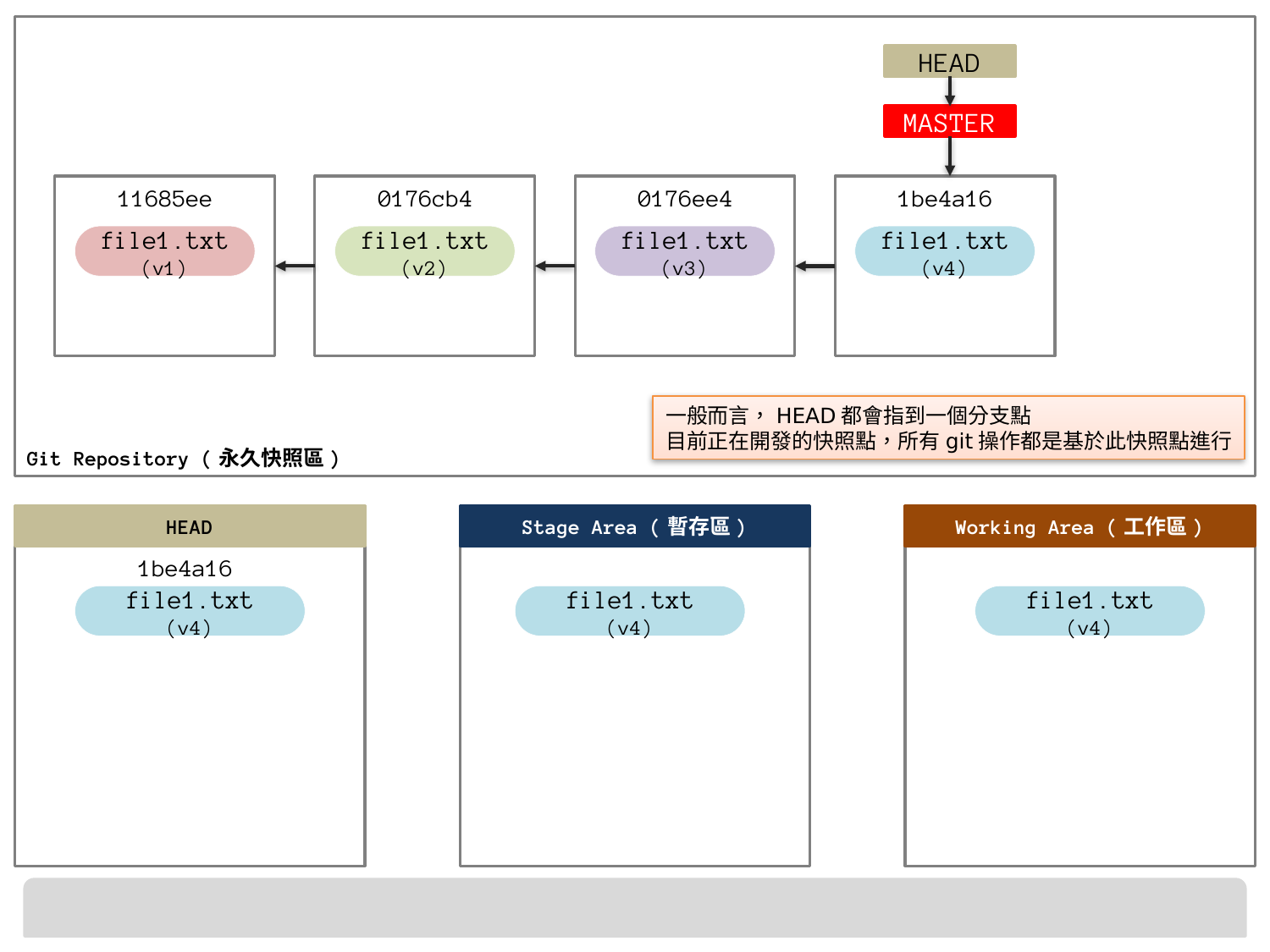

HEAD
MASTER

11685ee

0176cb4

0176ee4

1be4a16
file1.txt
(v1)
file1.txt
(v2)
file1.txt
(v3)
file1.txt
(v4)
一般而言，HEAD都會指到一個分支點
目前正在開發的快照點，所有git操作都是基於此快照點進行
1be4a16

file1.txt
(v4)
file1.txt
(v4)
file1.txt
(v4)